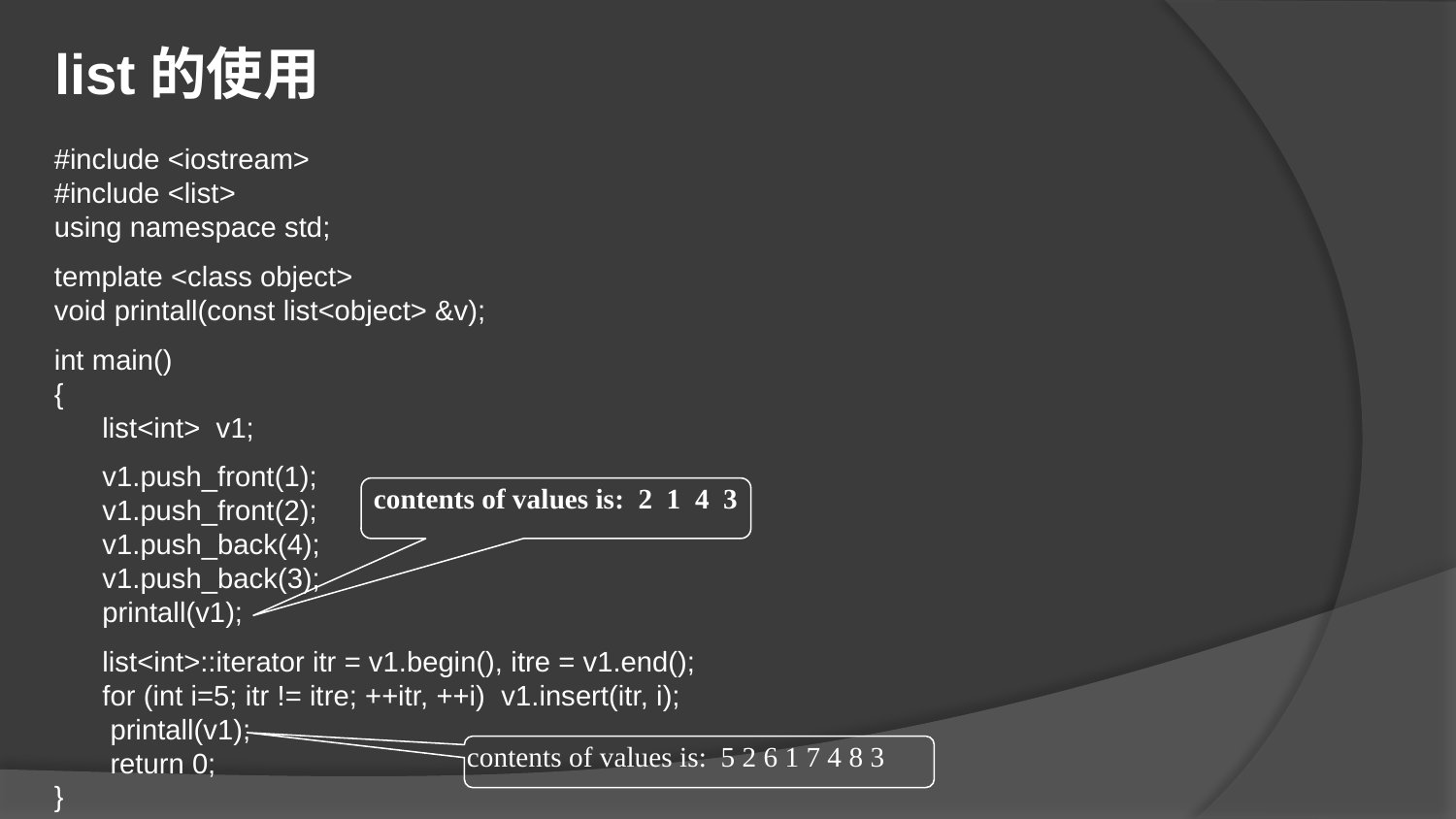

list的使用
#include <iostream>
#include <list>
using namespace std;

template <class object>
void printall(const list<object> &v);

int main()
{
      list<int>  v1;

      v1.push_front(1);
      v1.push_front(2);
      v1.push_back(4);
      v1.push_back(3);
      printall(v1);

      list<int>::iterator itr = v1.begin(), itre = v1.end();
      for (int i=5; itr != itre; ++itr, ++i)  v1.insert(itr, i);
       printall(v1);
       return 0;
}
contents of values is:  2  1  4  3
contents of values is:  5 2 6 1 7 4 8 3